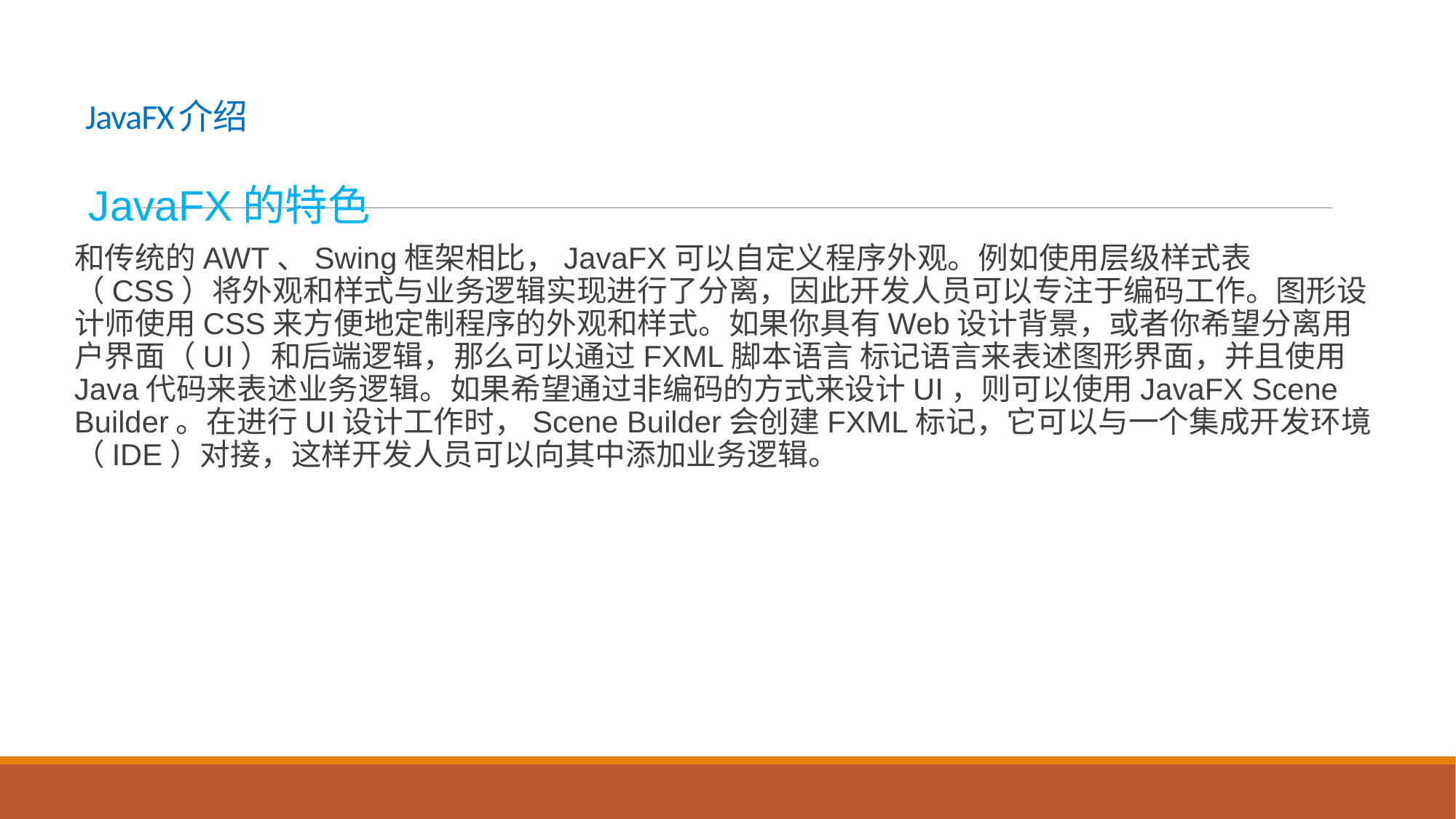

# JavaFX介绍
JavaFX的特色
和传统的AWT、Swing框架相比，JavaFX可以自定义程序外观。例如使用层级样式表（CSS）将外观和样式与业务逻辑实现进行了分离，因此开发人员可以专注于编码工作。图形设计师使用CSS来方便地定制程序的外观和样式。如果你具有Web设计背景，或者你希望分离用户界面（UI）和后端逻辑，那么可以通过FXML脚本语言 标记语言来表述图形界面，并且使用Java代码来表述业务逻辑。如果希望通过非编码的方式来设计UI，则可以使用JavaFX Scene Builder。在进行UI设计工作时，Scene Builder会创建FXML标记，它可以与一个集成开发环境（IDE）对接，这样开发人员可以向其中添加业务逻辑。